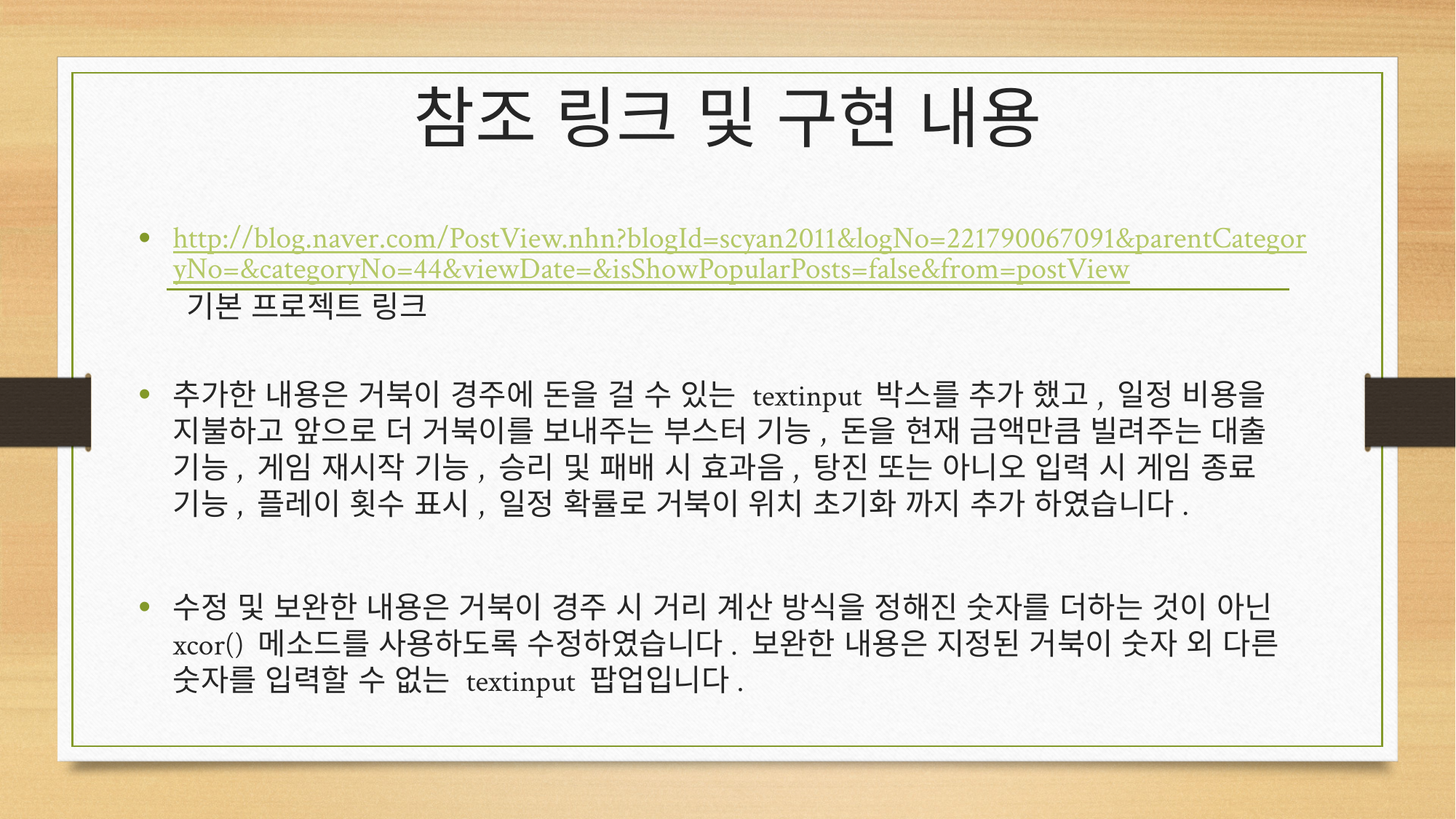

# 참조 링크 및 구현 내용
http://blog.naver.com/PostView.nhn?blogId=scyan2011&logNo=221790067091&parentCategoryNo=&categoryNo=44&viewDate=&isShowPopularPosts=false&from=postView 기본 프로젝트 링크
추가한 내용은 거북이 경주에 돈을 걸 수 있는 textinput 박스를 추가 했고, 일정 비용을 지불하고 앞으로 더 거북이를 보내주는 부스터 기능, 돈을 현재 금액만큼 빌려주는 대출 기능, 게임 재시작 기능, 승리 및 패배 시 효과음, 탕진 또는 아니오 입력 시 게임 종료 기능, 플레이 횟수 표시, 일정 확률로 거북이 위치 초기화 까지 추가 하였습니다.

수정 및 보완한 내용은 거북이 경주 시 거리 계산 방식을 정해진 숫자를 더하는 것이 아닌 xcor() 메소드를 사용하도록 수정하였습니다. 보완한 내용은 지정된 거북이 숫자 외 다른 숫자를 입력할 수 없는 textinput 팝업입니다.